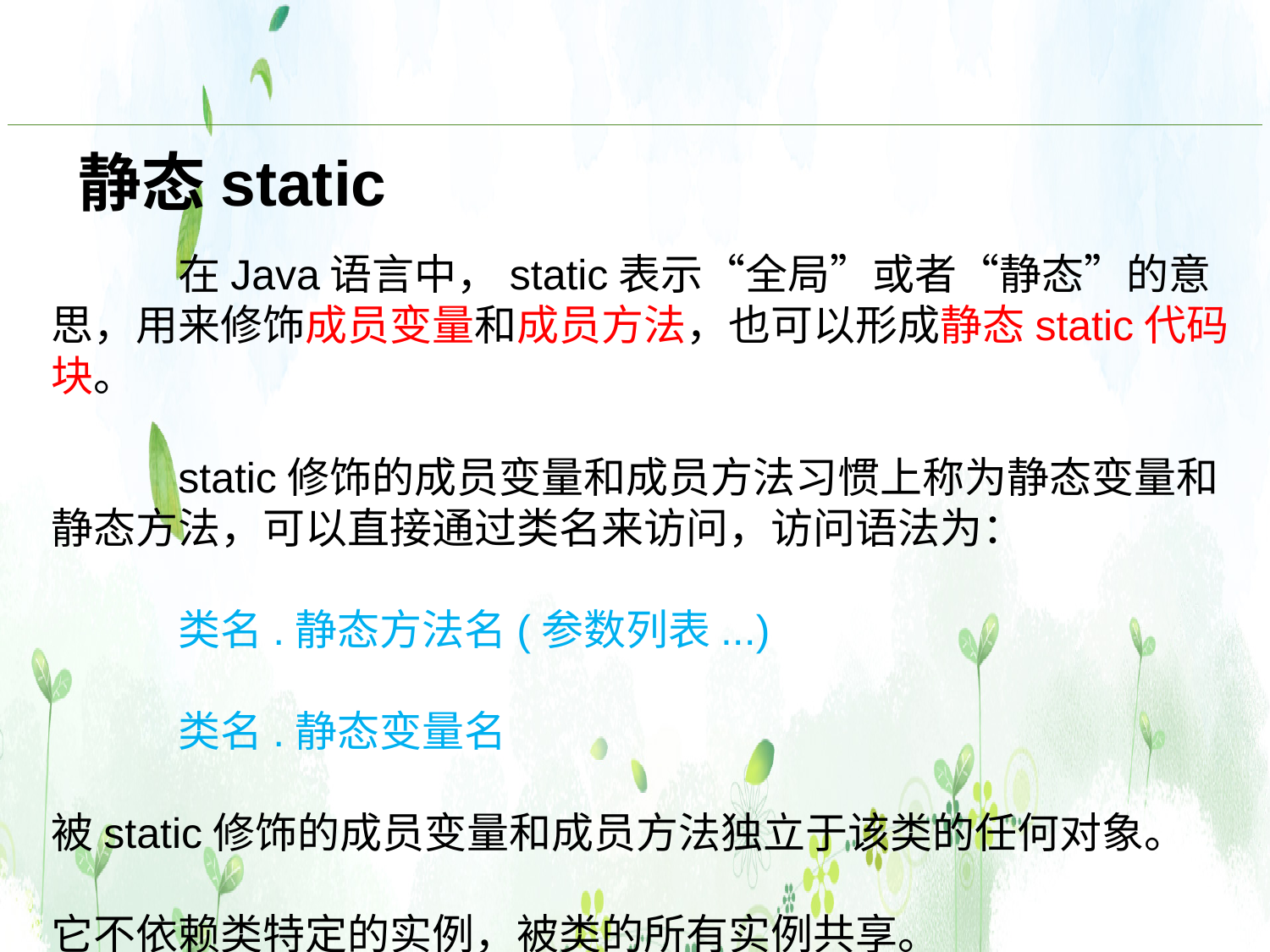

# 静态static
	在Java语言中，static表示“全局”或者“静态”的意思，用来修饰成员变量和成员方法，也可以形成静态static代码块。

	static修饰的成员变量和成员方法习惯上称为静态变量和静态方法，可以直接通过类名来访问，访问语法为：

	类名.静态方法名(参数列表...)

	类名.静态变量名

被static修饰的成员变量和成员方法独立于该类的任何对象。

它不依赖类特定的实例，被类的所有实例共享。